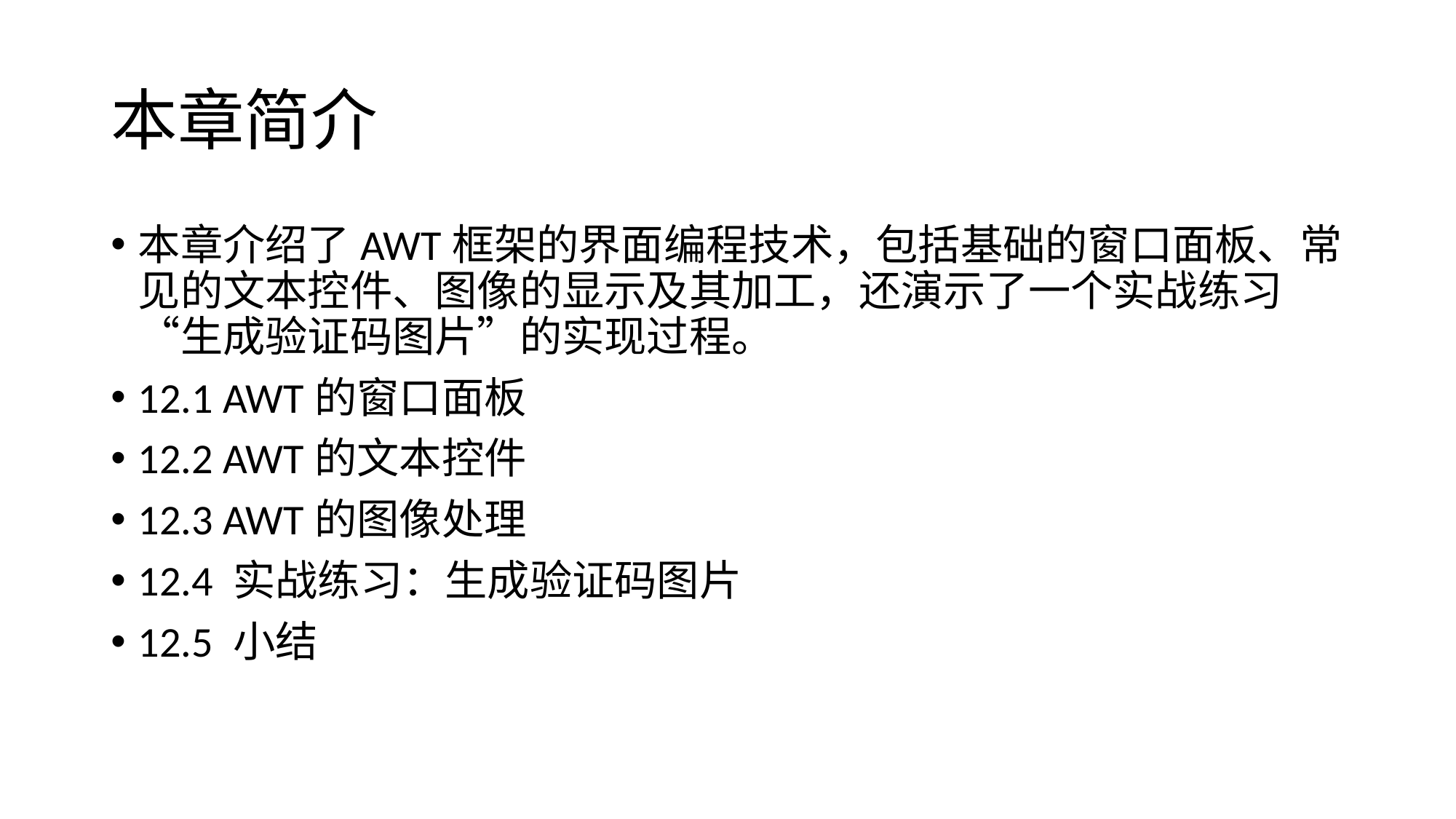

# 本章简介
本章介绍了AWT框架的界面编程技术，包括基础的窗口面板、常见的文本控件、图像的显示及其加工，还演示了一个实战练习“生成验证码图片”的实现过程。
12.1 AWT的窗口面板
12.2 AWT的文本控件
12.3 AWT的图像处理
12.4 实战练习：生成验证码图片
12.5 小结